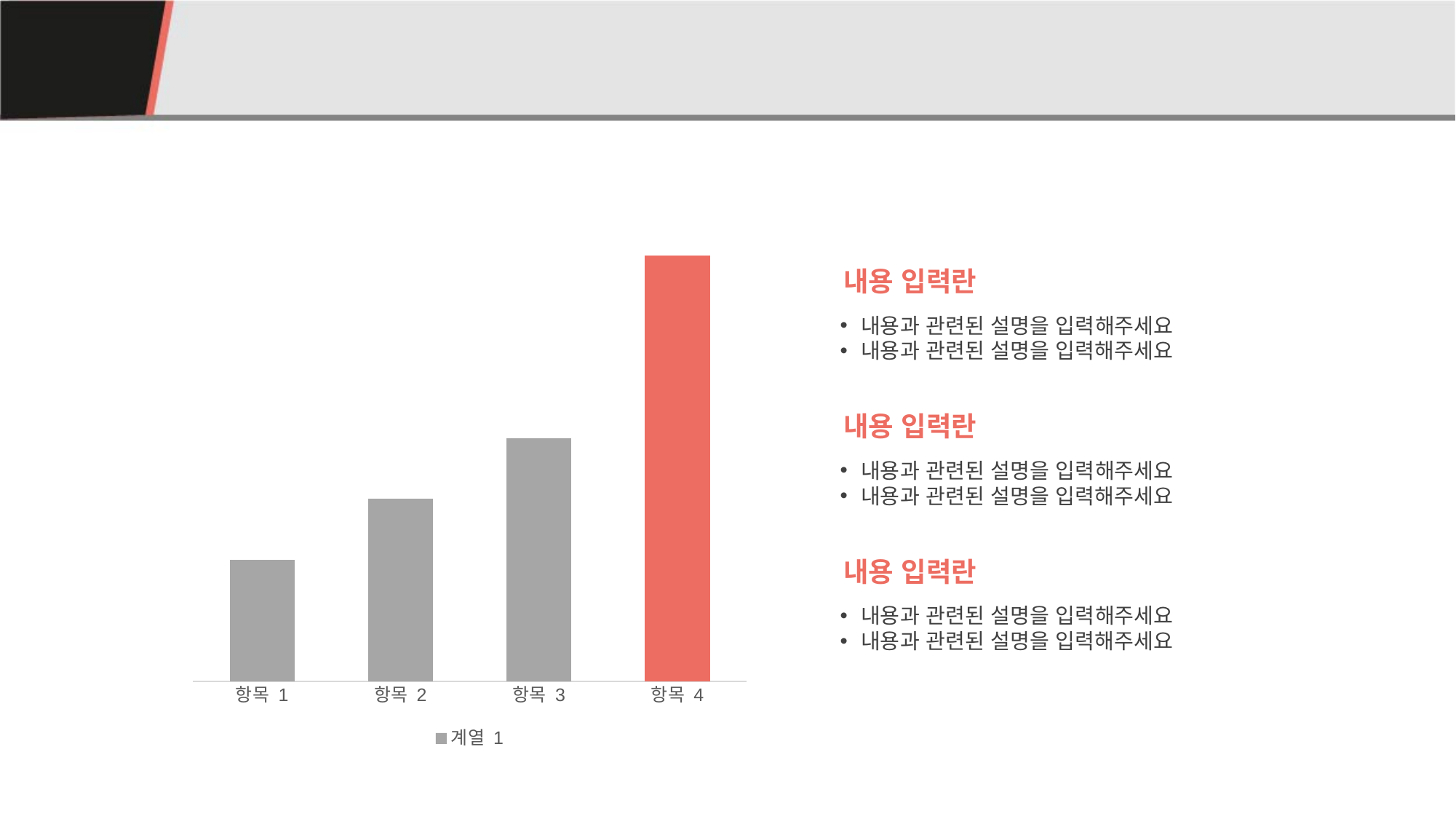

#
05

### Chart

| Category | 계열 1 |
|---|---|
| 항목 1 | 2.0 |
| 항목 2 | 3.0 |
| 항목 3 | 4.0 |
| 항목 4 | 7.0 |
내용 입력란
내용과 관련된 설명을 입력해주세요
내용과 관련된 설명을 입력해주세요
내용 입력란
내용과 관련된 설명을 입력해주세요
내용과 관련된 설명을 입력해주세요
내용 입력란
내용과 관련된 설명을 입력해주세요
내용과 관련된 설명을 입력해주세요